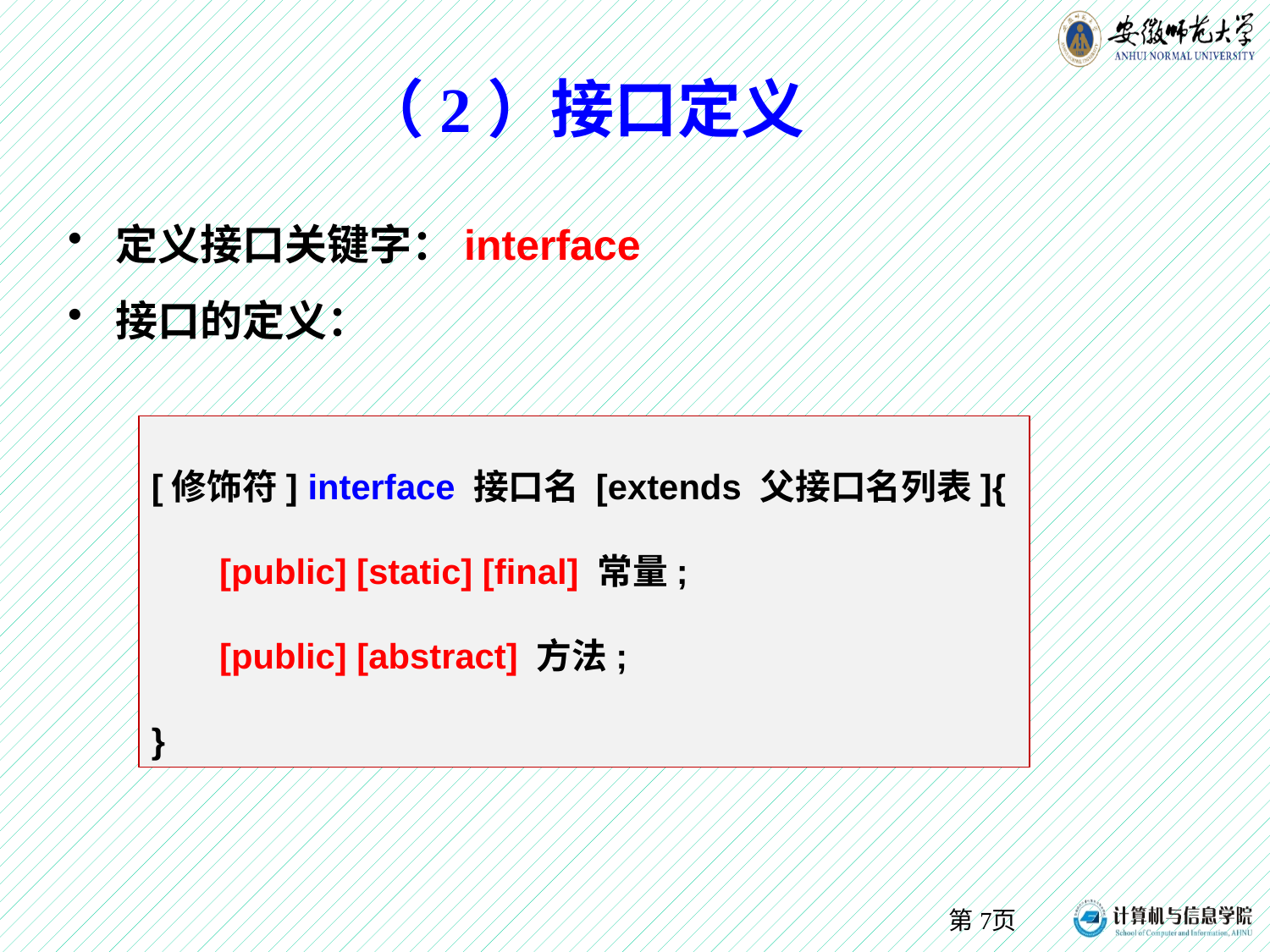

# （2）接口定义
定义接口关键字：interface
接口的定义：

[修饰符] interface 接口名 [extends 父接口名列表]{
       [public] [static] [final] 常量;
       [public] [abstract] 方法;
}
第7页